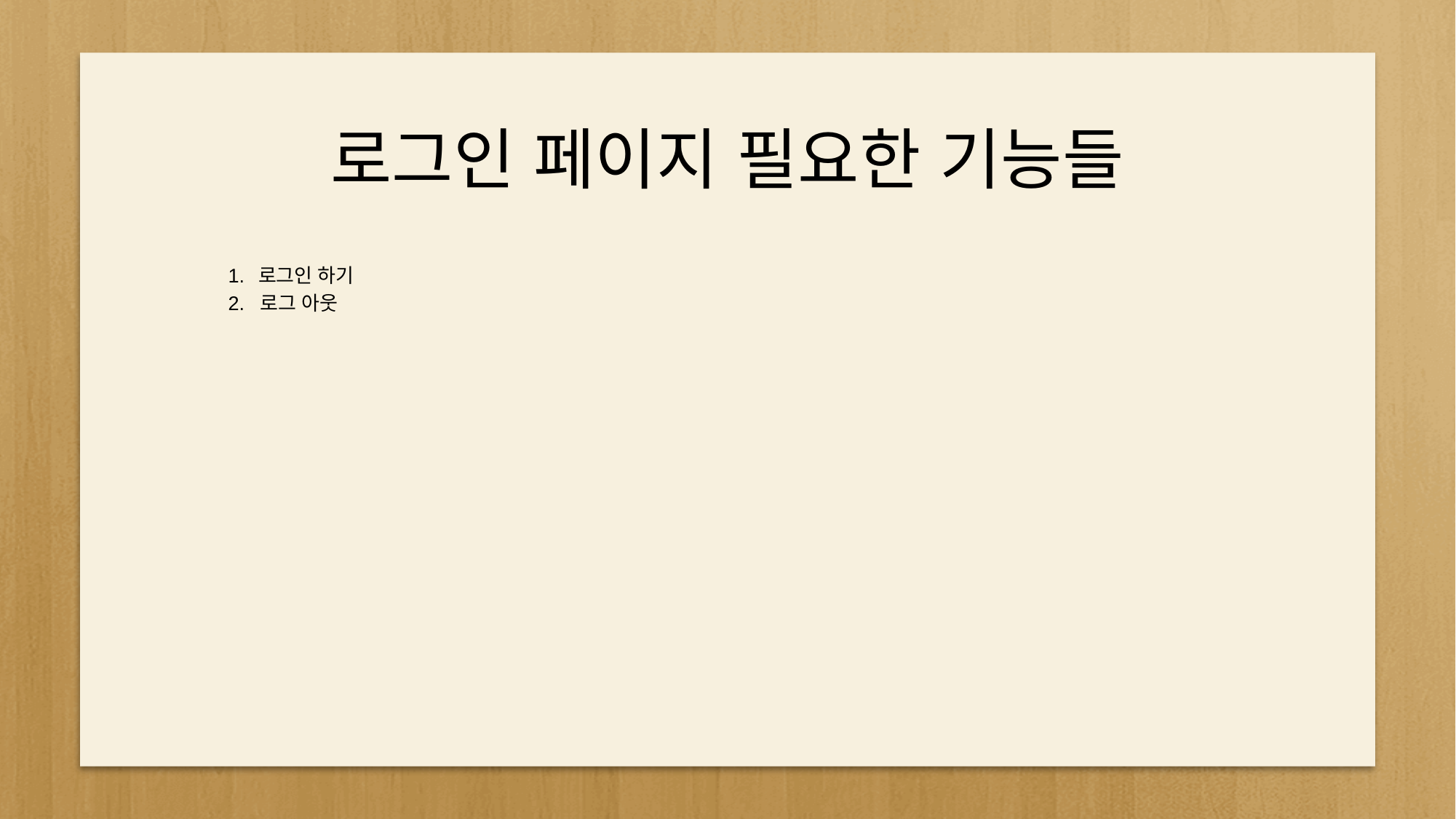

# 로그인 페이지 필요한 기능들
로그인 하기
2.  로그 아웃